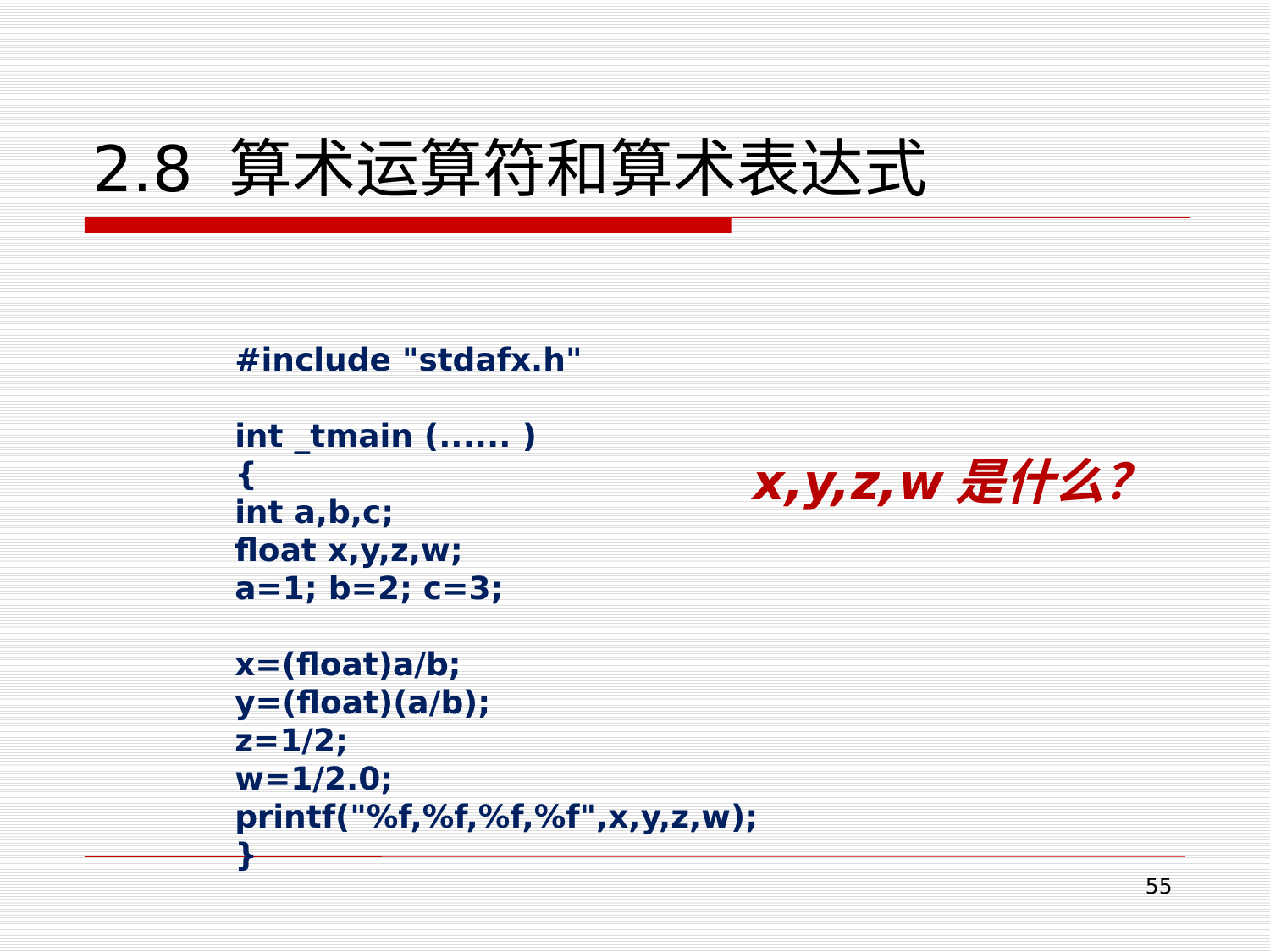

# 2.8 算术运算符和算术表达式

#include "stdafx.h"

int _tmain (...... )
{
int a,b,c;
float x,y,z,w;
a=1; b=2; c=3;

x=(float)a/b;
y=(float)(a/b);
z=1/2;
w=1/2.0;
printf("%f,%f,%f,%f",x,y,z,w);
}
x,y,z,w是什么？
55